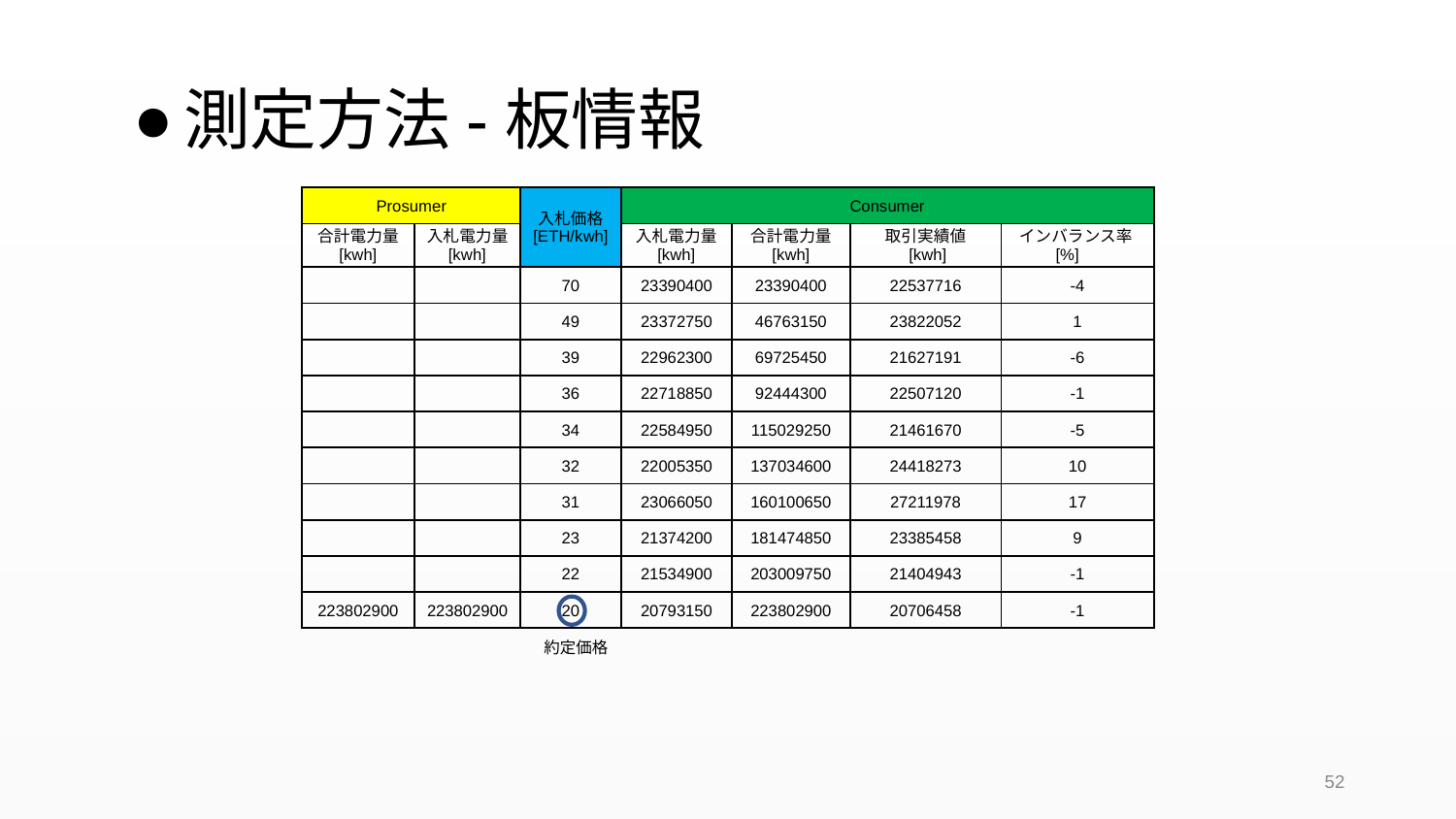

# 測定方法-板情報
| Prosumer |  | 入札価格 [ETH/kwh] | Consumer |  |  |  |
| --- | --- | --- | --- | --- | --- | --- |
| 合計電力量 [kwh] | 入札電力量 [kwh] |  | 入札電力量 [kwh] | 合計電力量 [kwh] | 取引実績値 [kwh] | インバランス率[%] |
|  |  | 70 | 23390400 | 23390400 | 22537716 | -4 |
|  |  | 49 | 23372750 | 46763150 | 23822052 | 1 |
|  |  | 39 | 22962300 | 69725450 | 21627191 | -6 |
|  |  | 36 | 22718850 | 92444300 | 22507120 | -1 |
|  |  | 34 | 22584950 | 115029250 | 21461670 | -5 |
|  |  | 32 | 22005350 | 137034600 | 24418273 | 10 |
|  |  | 31 | 23066050 | 160100650 | 27211978 | 17 |
|  |  | 23 | 21374200 | 181474850 | 23385458 | 9 |
|  |  | 22 | 21534900 | 203009750 | 21404943 | -1 |
| 223802900 | 223802900 | 20 | 20793150 | 223802900 | 20706458 | -1 |

約定価格
52